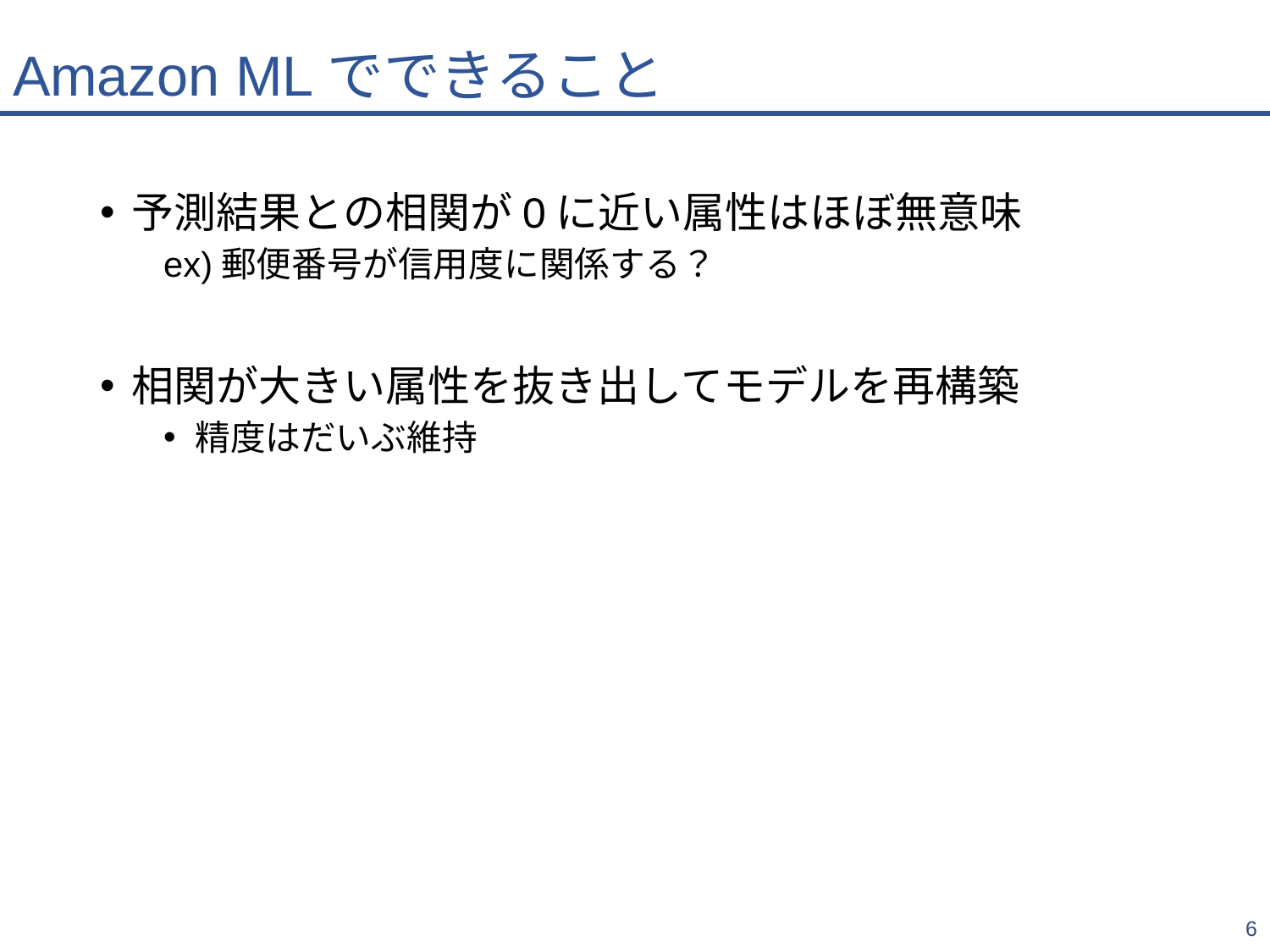

# Amazon MLでできること
予測結果との相関が0に近い属性はほぼ無意味
ex)郵便番号が信用度に関係する？

相関が大きい属性を抜き出してモデルを再構築
精度はだいぶ維持
6